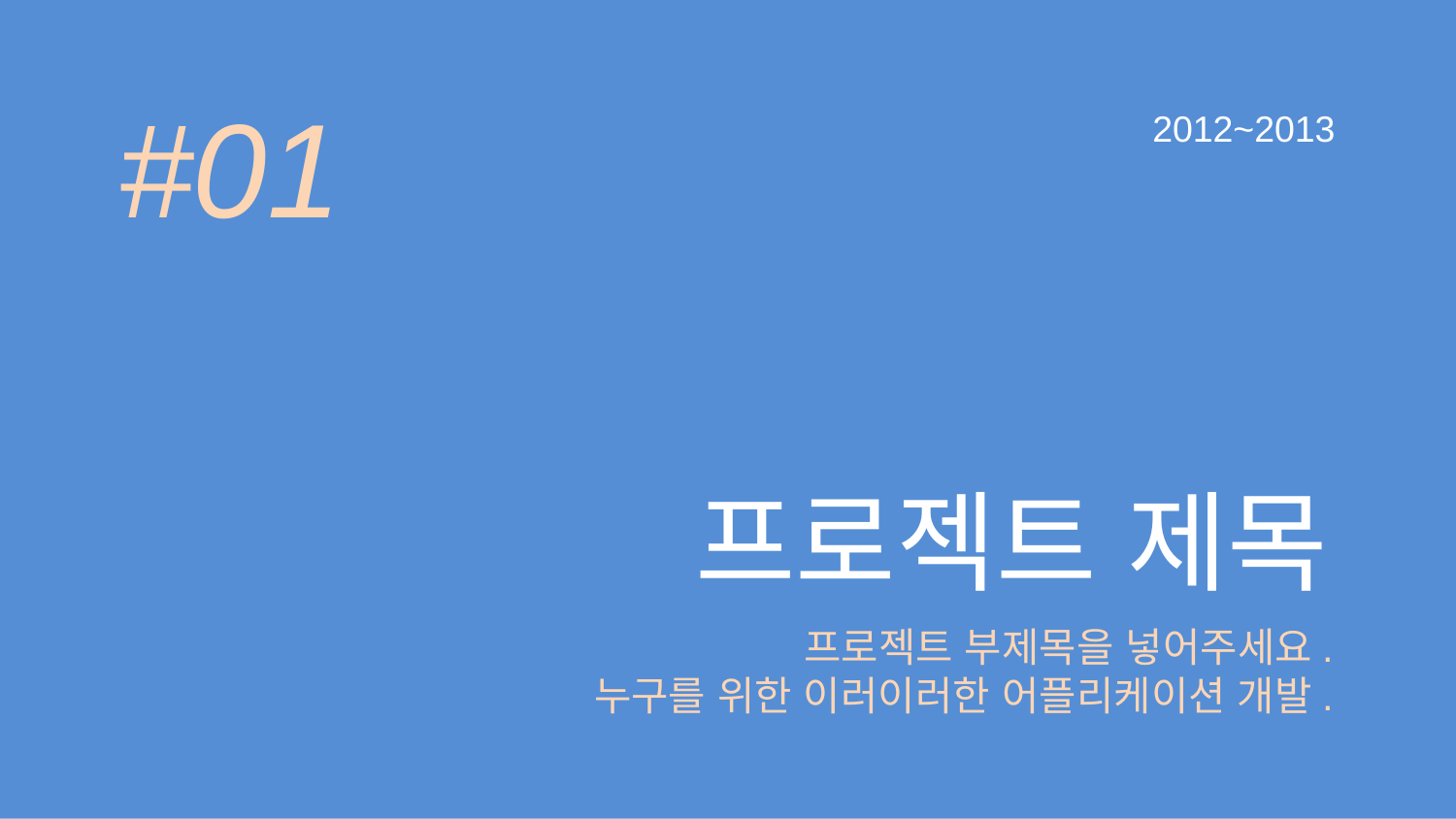

#01
2012~2013
프로젝트 제목
프로젝트 부제목을 넣어주세요.
누구를 위한 이러이러한 어플리케이션 개발.